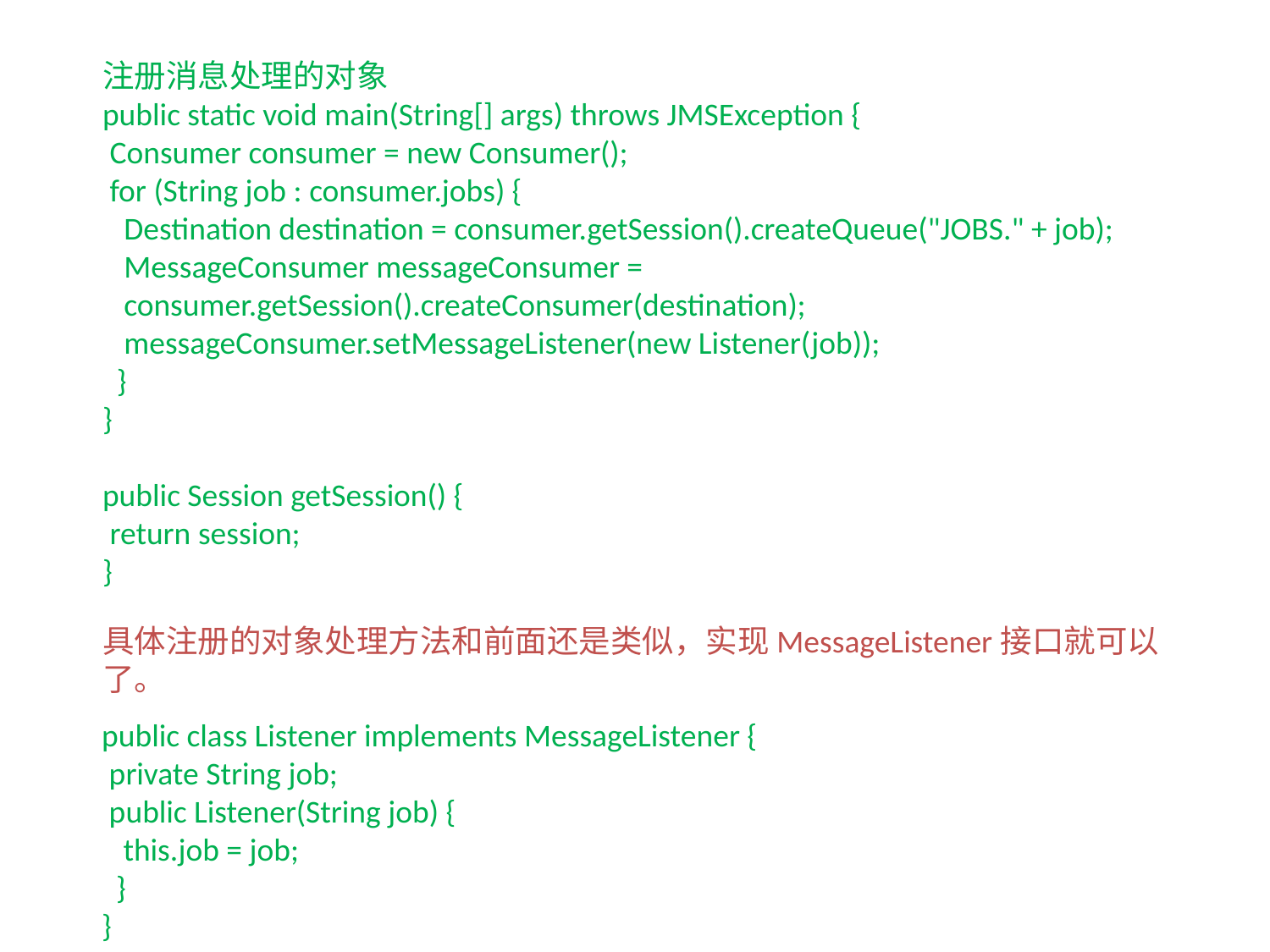

注册消息处理的对象
public static void main(String[] args) throws JMSException {
 Consumer consumer = new Consumer();
 for (String job : consumer.jobs) {
   Destination destination = consumer.getSession().createQueue("JOBS." + job);
   MessageConsumer messageConsumer =
   consumer.getSession().createConsumer(destination);
   messageConsumer.setMessageListener(new Listener(job));
  }
}

public Session getSession() {
 return session;
}
具体注册的对象处理方法和前面还是类似，实现MessageListener接口就可以了。
public class Listener implements MessageListener {
 private String job;
 public Listener(String job) {
   this.job = job;
  }
}